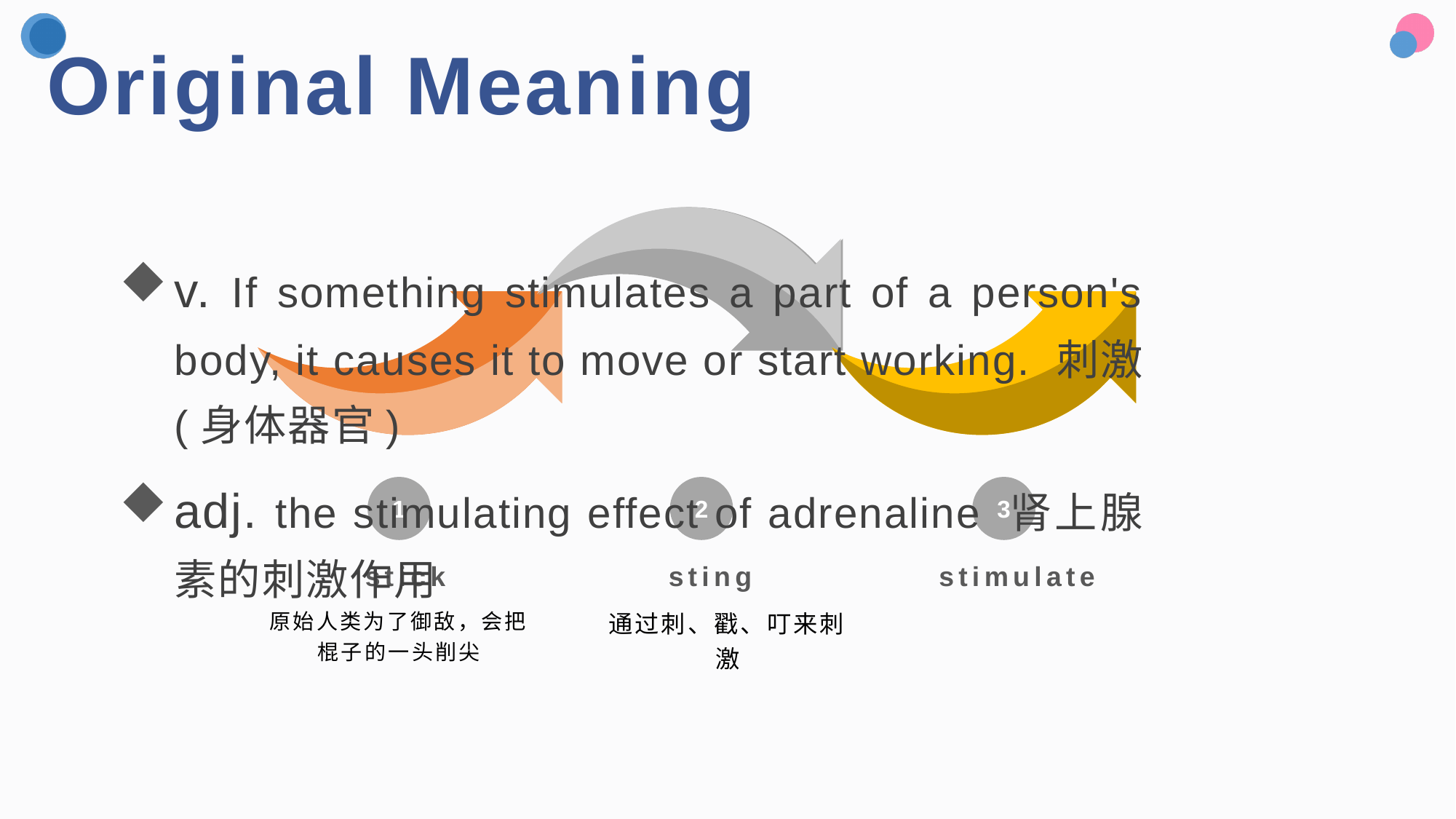

# Original Meaning
v. If something stimulates a part of a person's body, it causes it to move or start working. 刺激 (身体器官)
adj. the stimulating effect of adrenaline 肾上腺素的刺激作用

1
2
3
stick
sting
stimulate
原始人类为了御敌，会把棍子的一头削尖
通过刺、戳、叮来刺激